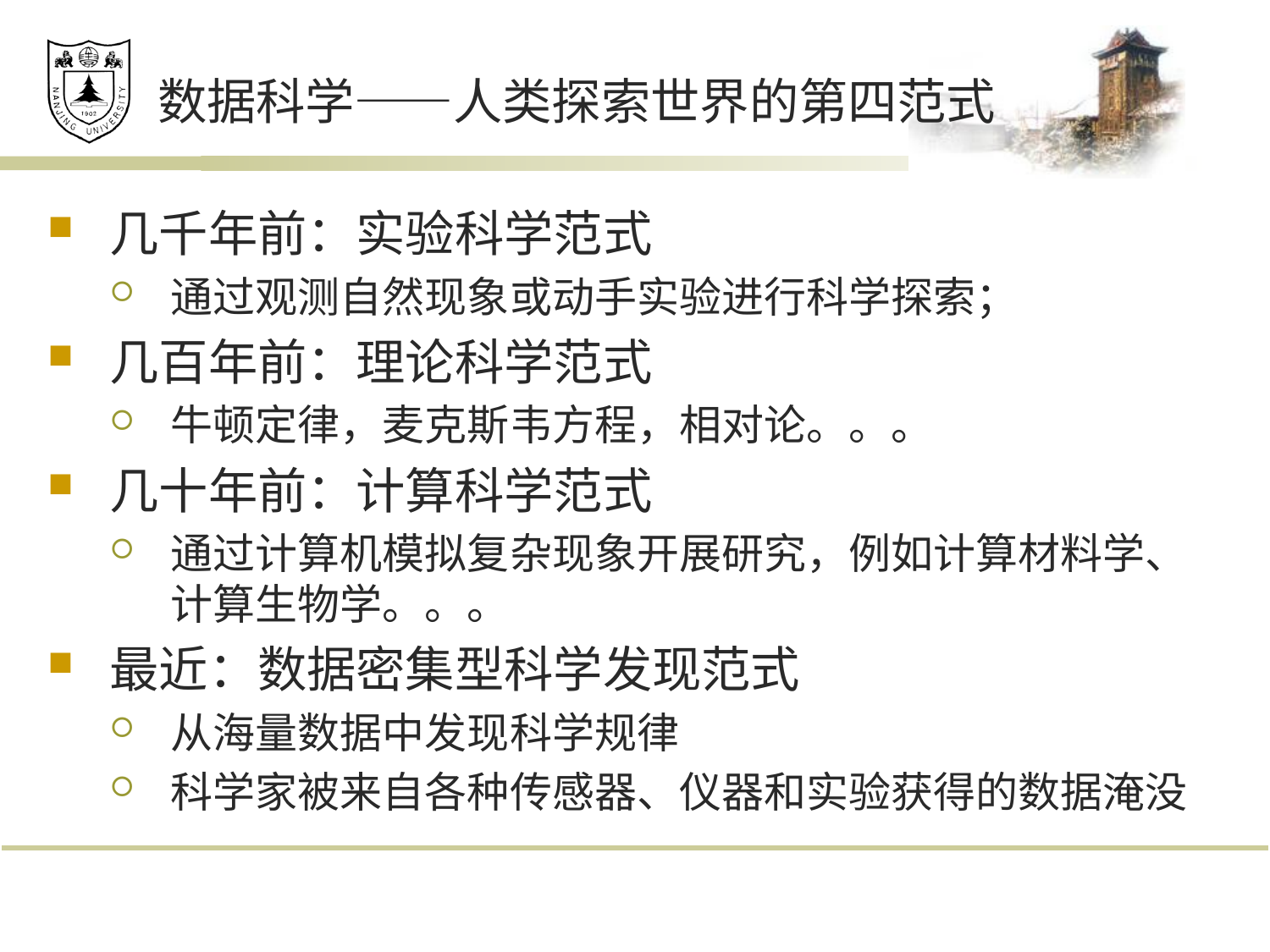

# 数据科学——人类探索世界的第四范式
几千年前：实验科学范式
通过观测自然现象或动手实验进行科学探索；
几百年前：理论科学范式
牛顿定律，麦克斯韦方程，相对论。。。
几十年前：计算科学范式
通过计算机模拟复杂现象开展研究，例如计算材料学、计算生物学。。。
最近：数据密集型科学发现范式
从海量数据中发现科学规律
科学家被来自各种传感器、仪器和实验获得的数据淹没